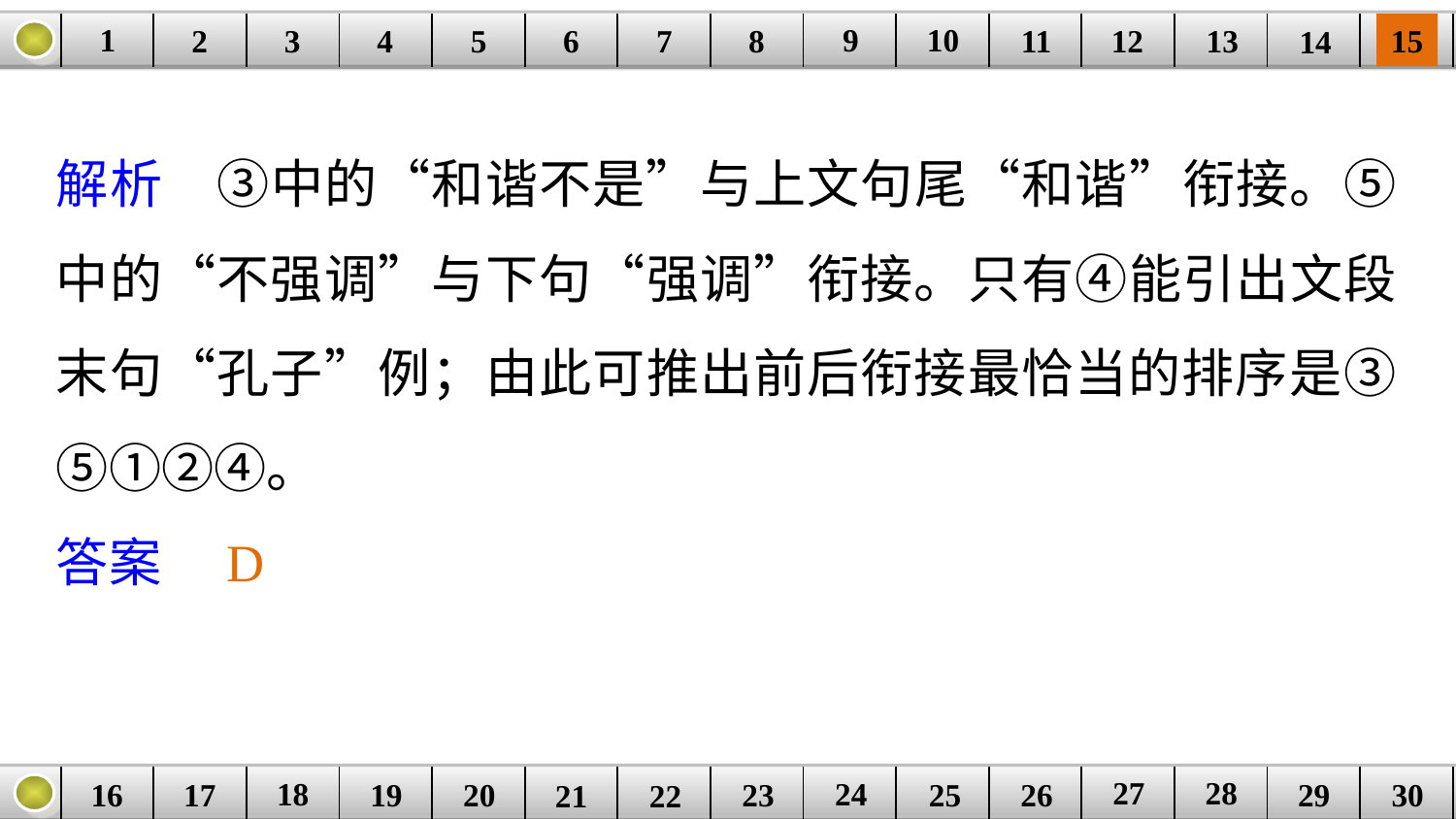

9
10
1
3
4
5
6
8
11
2
12
15
|  |  |  |  |  |  |  |  |  |  |  |  |  |  |  |
| --- | --- | --- | --- | --- | --- | --- | --- | --- | --- | --- | --- | --- | --- | --- |
7
13
14

解析　③中的“和谐不是”与上文句尾“和谐”衔接。⑤中的“不强调”与下句“强调”衔接。只有④能引出文段末句“孔子”例；由此可推出前后衔接最恰当的排序是③⑤①②④。
答案　D

27
28
18
24
16
25
26
30
|  |  |  |  |  |  |  |  |  |  |  |  |  |  |  |
| --- | --- | --- | --- | --- | --- | --- | --- | --- | --- | --- | --- | --- | --- | --- |
23
17
19
20
29
21
22